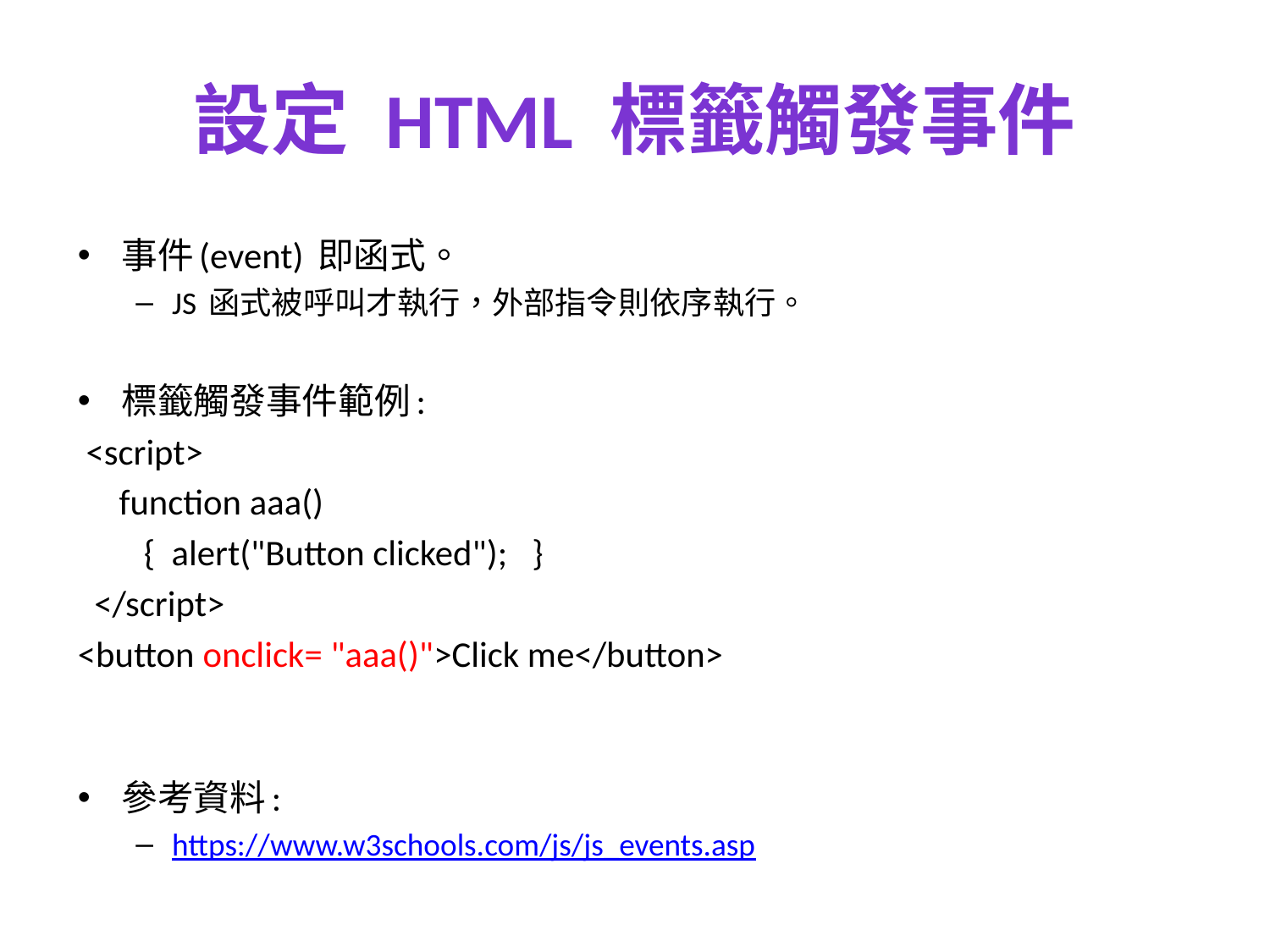

# 設定 HTML 標籤觸發事件

事件(event) 即函式。
JS 函式被呼叫才執行，外部指令則依序執行。

標籤觸發事件範例:
 <script>
     function aaa()
        {  alert("Button clicked");   }
  </script>
<button onclick= "aaa()">Click me</button>

參考資料:
https://www.w3schools.com/js/js_events.asp